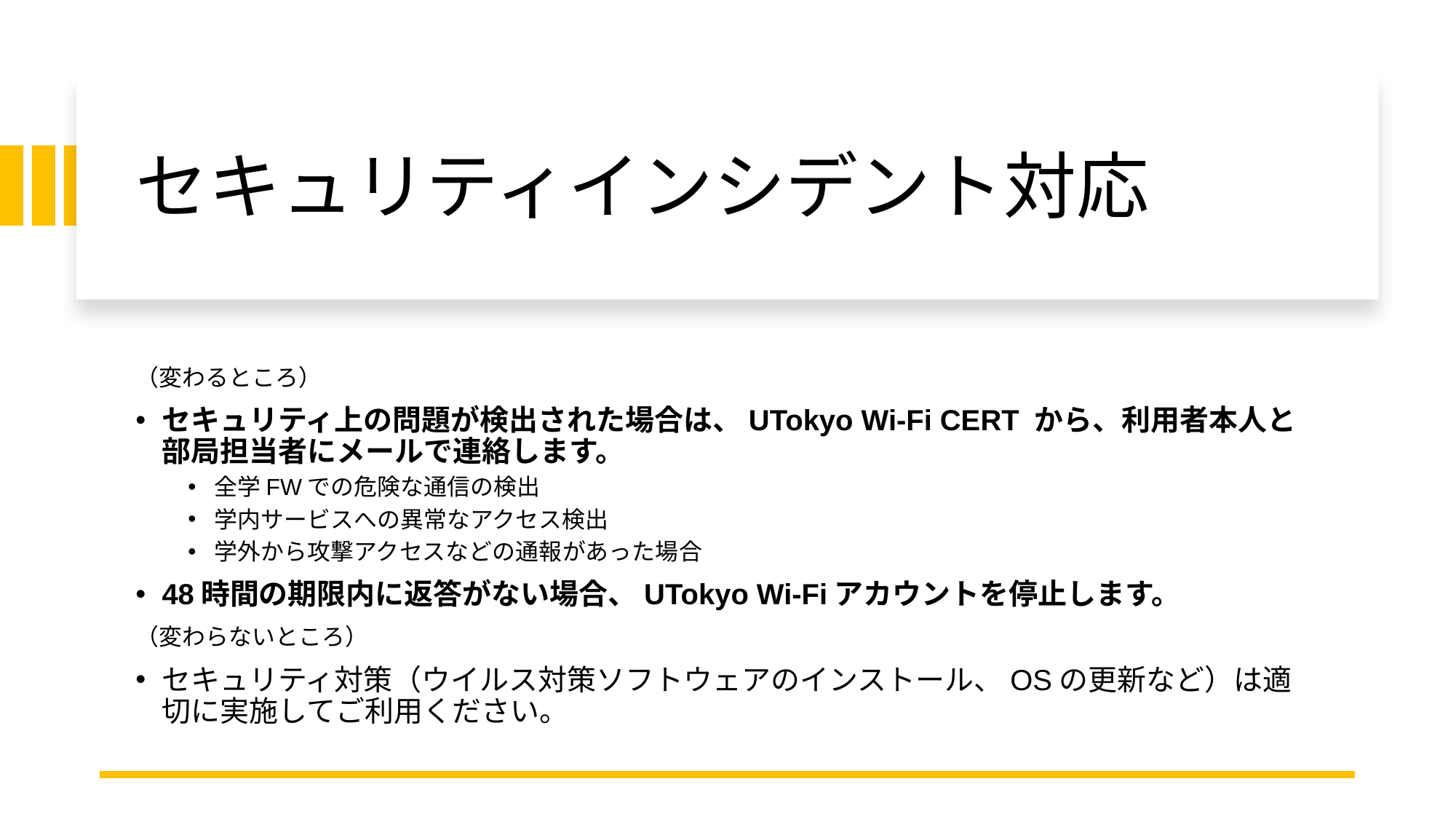

# セキュリティインシデント対応

（変わるところ）
セキュリティ上の問題が検出された場合は、UTokyo Wi-Fi CERT から、利用者本人と部局担当者にメールで連絡します。
全学FWでの危険な通信の検出
学内サービスへの異常なアクセス検出
学外から攻撃アクセスなどの通報があった場合
48時間の期限内に返答がない場合、UTokyo Wi-Fiアカウントを停止します。
（変わらないところ）
セキュリティ対策（ウイルス対策ソフトウェアのインストール、OSの更新など）は適切に実施してご利用ください。